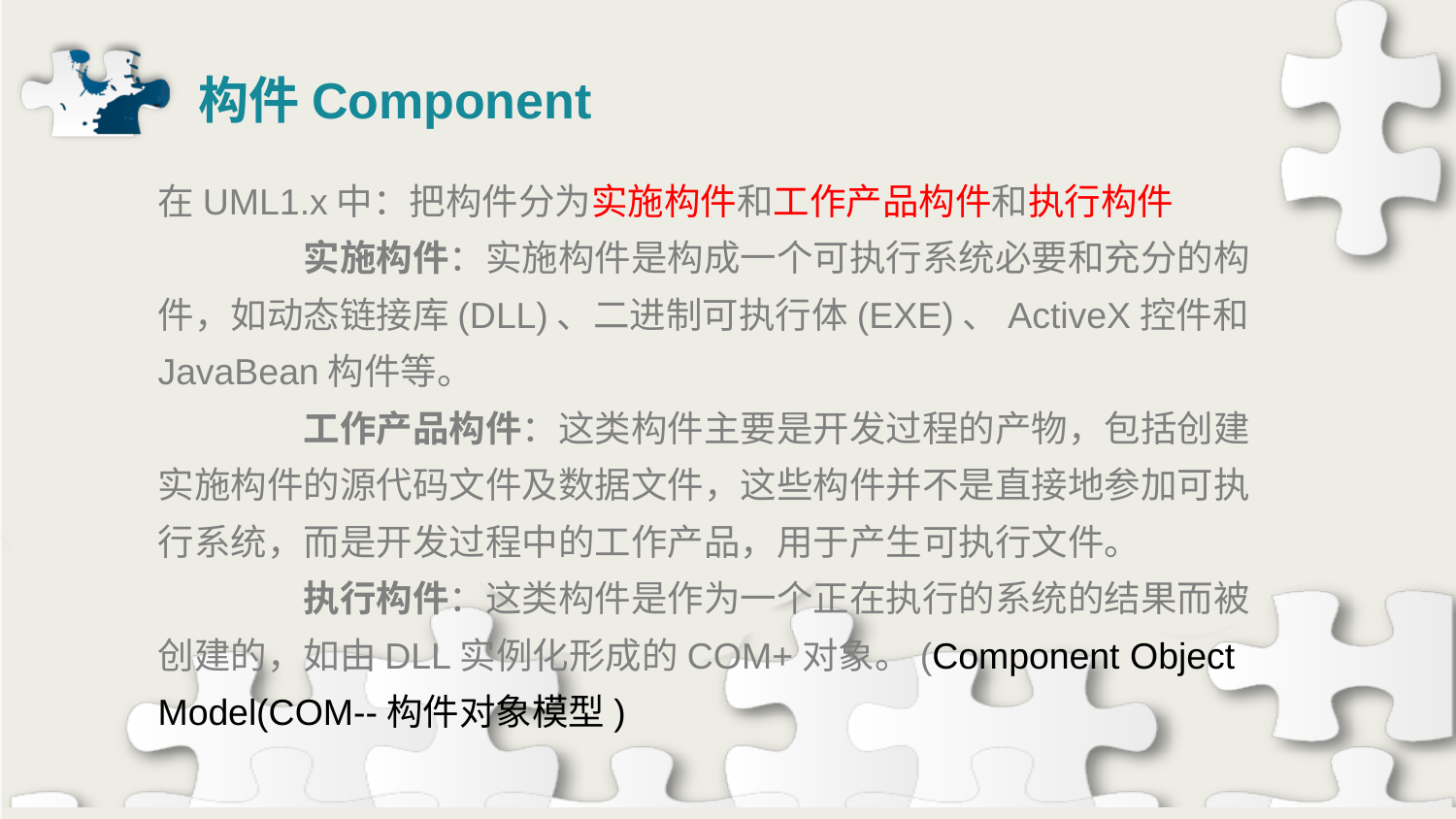

构件Component
在UML1.x中：把构件分为实施构件和工作产品构件和执行构件
	实施构件：实施构件是构成一个可执行系统必要和充分的构件，如动态链接库(DLL)、二进制可执行体(EXE)、ActiveX控件和JavaBean构件等。
	工作产品构件：这类构件主要是开发过程的产物，包括创建实施构件的源代码文件及数据文件，这些构件并不是直接地参加可执行系统，而是开发过程中的工作产品，用于产生可执行文件。
	执行构件：这类构件是作为一个正在执行的系统的结果而被创建的，如由DLL实例化形成的COM+对象。(Component Object Model(COM--构件对象模型)